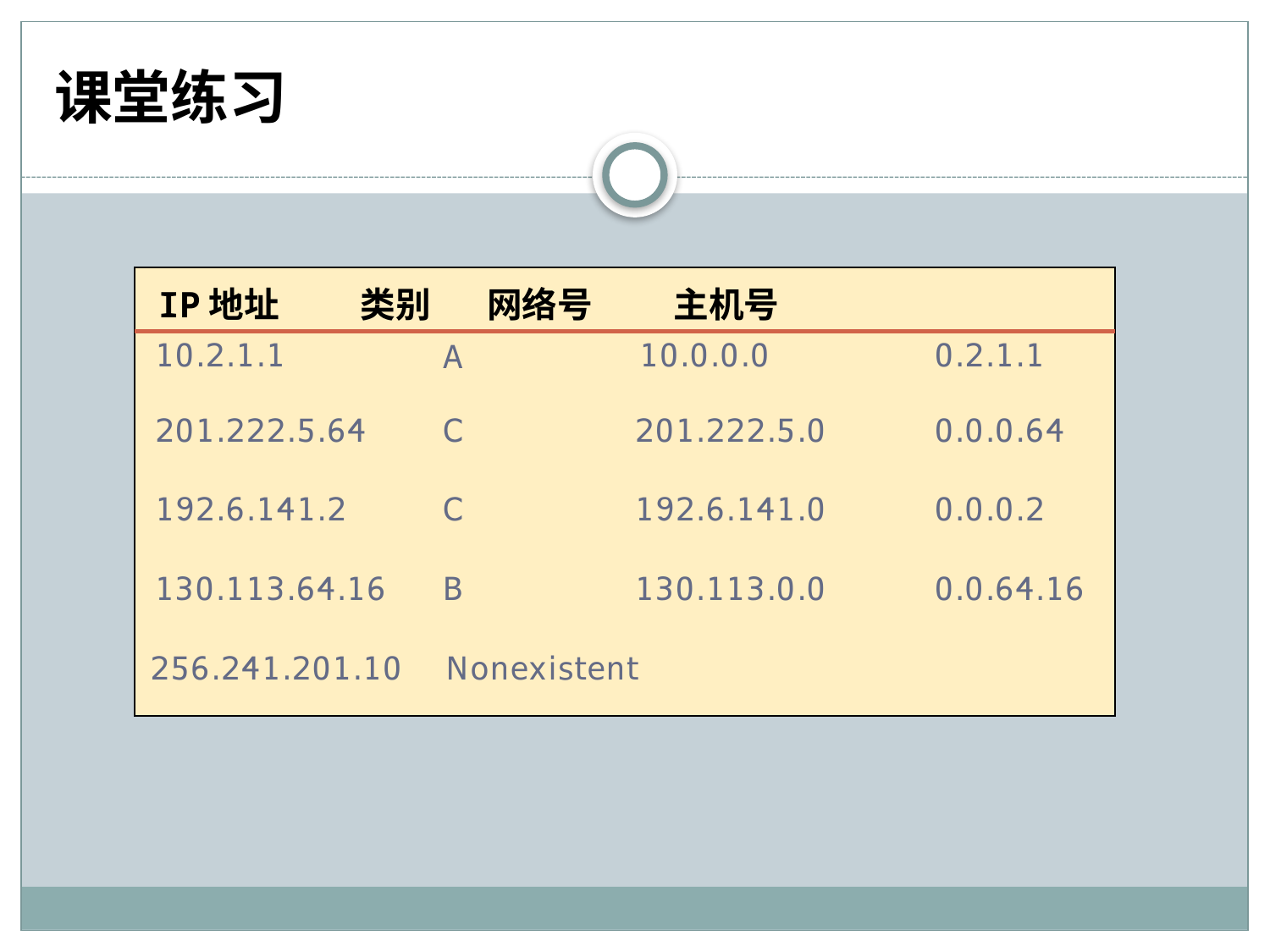

# 课堂练习

IP地址          类别       网络号          主机号
10.2.1.1
10.2.1.1
A
10.0.0.0
10.0.0.0
0.2.1.1
0.2.1.1
A
201.222.5.64
201.222.5.64
C
C
201.222.5.0
201.222.5.0
0.0.0.64
0.0.0.64
128.63.0.0
0.0.2.100
192.6.141.2
192.6.141.2
C
C
192.6.141.0
192.6.141.0
0.0.0.2
0.0.0.2
130.113.64.16
130.113.64.16
B
B
130.113.0.0
130.113.0.0
0.0.64.16
0.0.64.16
256.241.201.10
Nonexistent
256.241.201.10
Nonexistent